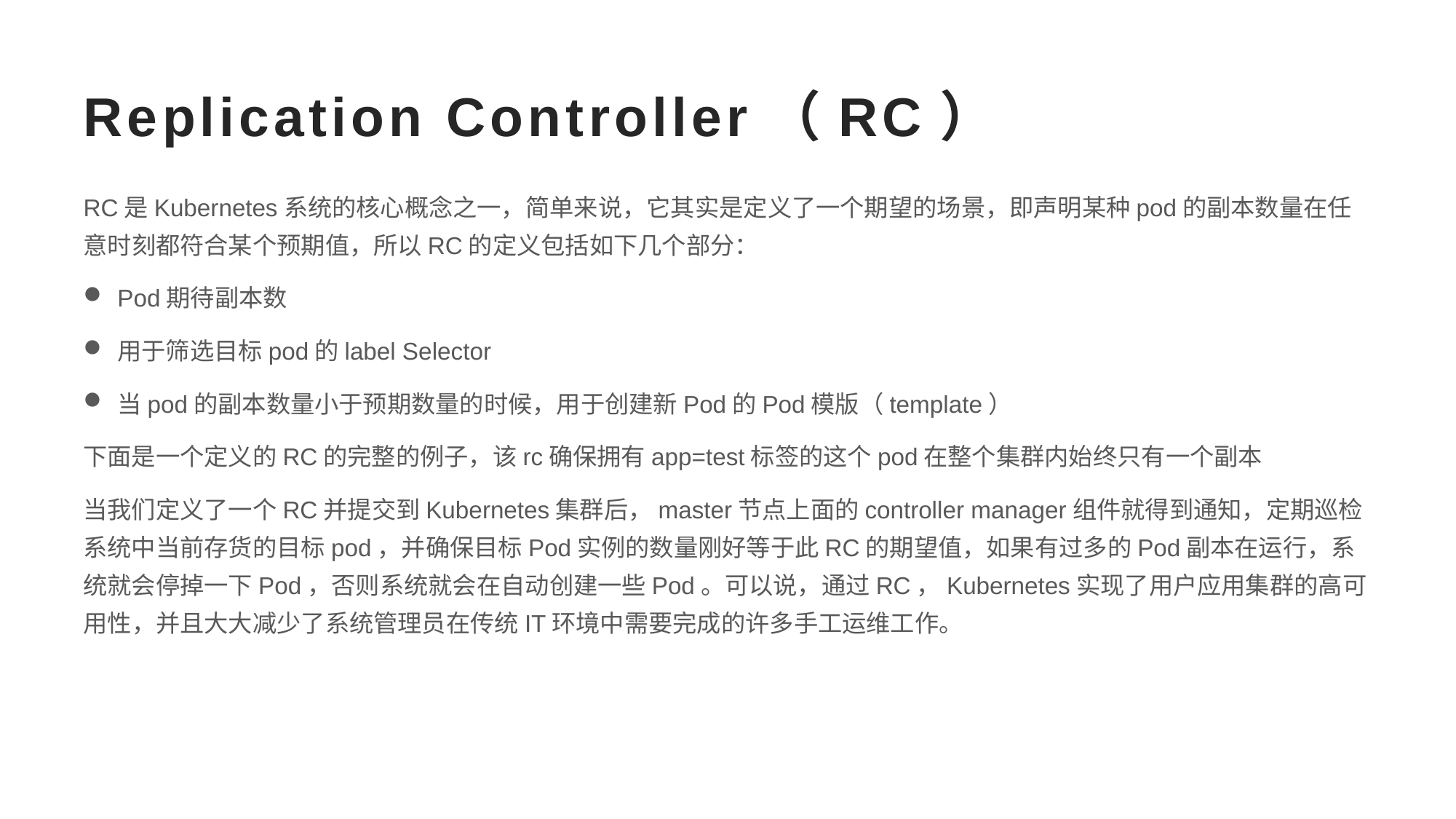

# Replication Controller（RC）
RC是Kubernetes系统的核心概念之一，简单来说，它其实是定义了一个期望的场景，即声明某种pod的副本数量在任意时刻都符合某个预期值，所以RC的定义包括如下几个部分：
Pod期待副本数
用于筛选目标pod的label Selector
当pod的副本数量小于预期数量的时候，用于创建新Pod的Pod模版（template）
下面是一个定义的RC的完整的例子，该rc确保拥有app=test标签的这个pod在整个集群内始终只有一个副本
当我们定义了一个RC并提交到Kubernetes集群后，master节点上面的controller manager组件就得到通知，定期巡检系统中当前存货的目标pod，并确保目标Pod实例的数量刚好等于此RC的期望值，如果有过多的Pod副本在运行，系统就会停掉一下Pod，否则系统就会在自动创建一些Pod。可以说，通过RC，Kubernetes实现了用户应用集群的高可用性，并且大大减少了系统管理员在传统IT环境中需要完成的许多手工运维工作。